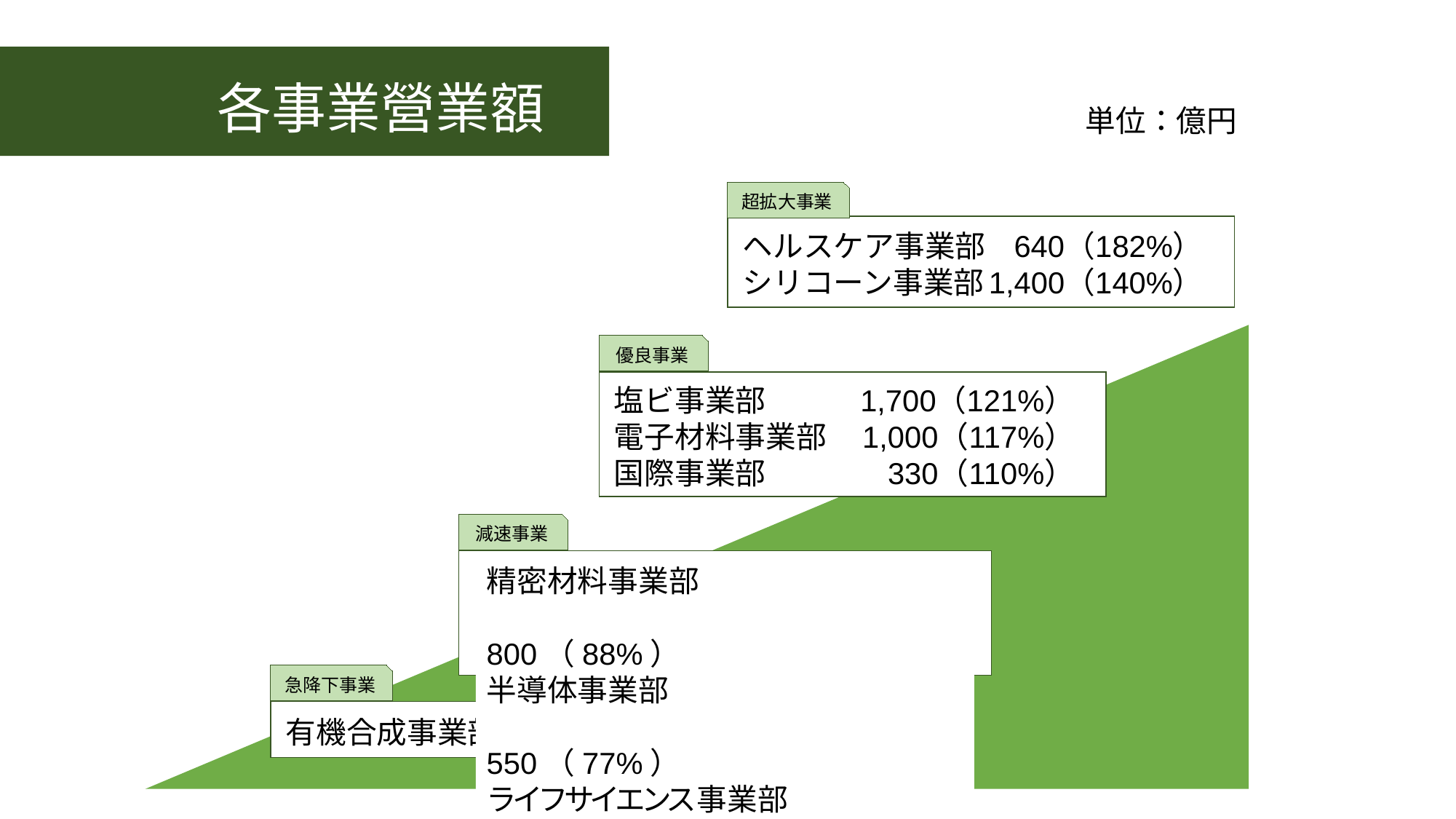

各事業營業額
単位：億円
超拡大事業

ヘルスケア事業部	640（182%）
シリコーン事業部	1,400（140%）

優良事業

塩ビ事業部	1,700（121%）
電子材料事業部	1,000（117%）
国際事業部	330（110%）
減速事業

精密材料事業部	800（88%）
半導体事業部	550（77%）
ライフサイエンス事業部	270（67%）
急降下事業

有機合成事業部	320（58%）